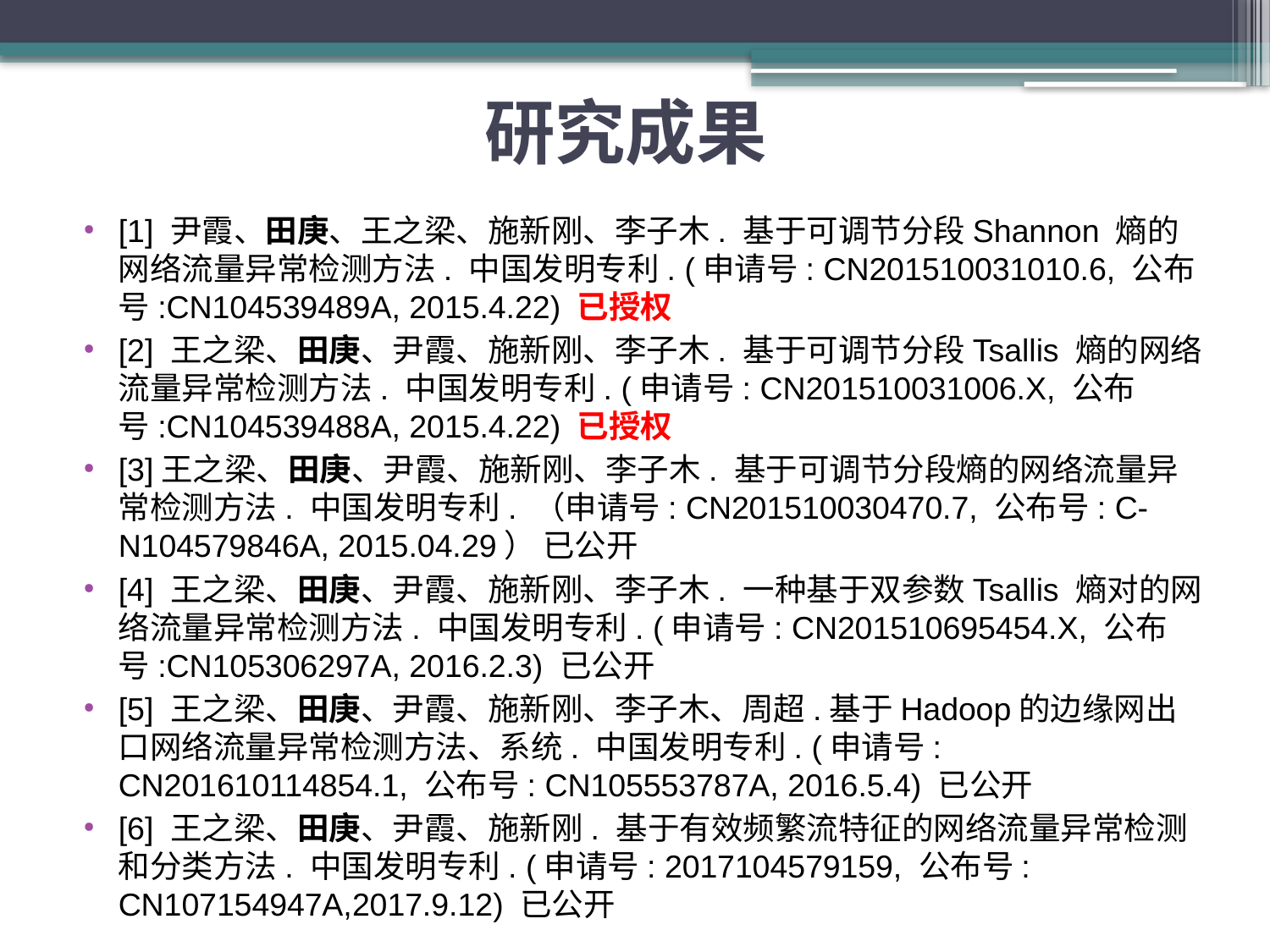

# 研究成果
[1] 尹霞、田庚、王之梁、施新刚、李子木. 基于可调节分段Shannon 熵的网络流量异常检测方法. 中国发明专利. (申请号: CN201510031010.6, 公布号:CN104539489A, 2015.4.22) 已授权
[2] 王之梁、田庚、尹霞、施新刚、李子木. 基于可调节分段Tsallis 熵的网络流量异常检测方法. 中国发明专利. (申请号: CN201510031006.X, 公布号:CN104539488A, 2015.4.22) 已授权
[3]王之梁、田庚、尹霞、施新刚、李子木. 基于可调节分段熵的网络流量异常检测方法. 中国发明专利. （申请号: CN201510030470.7, 公布号: C-N104579846A, 2015.04.29） 已公开
[4] 王之梁、田庚、尹霞、施新刚、李子木. 一种基于双参数Tsallis 熵对的网络流量异常检测方法. 中国发明专利. (申请号: CN201510695454.X, 公布号:CN105306297A, 2016.2.3) 已公开
[5] 王之梁、田庚、尹霞、施新刚、李子木、周超.基于Hadoop的边缘网出口网络流量异常检测方法、系统. 中国发明专利. (申请号: CN201610114854.1, 公布号: CN105553787A, 2016.5.4) 已公开
[6] 王之梁、田庚、尹霞、施新刚. 基于有效频繁流特征的网络流量异常检测和分类方法. 中国发明专利. (申请号: 2017104579159, 公布号: CN107154947A,2017.9.12) 已公开